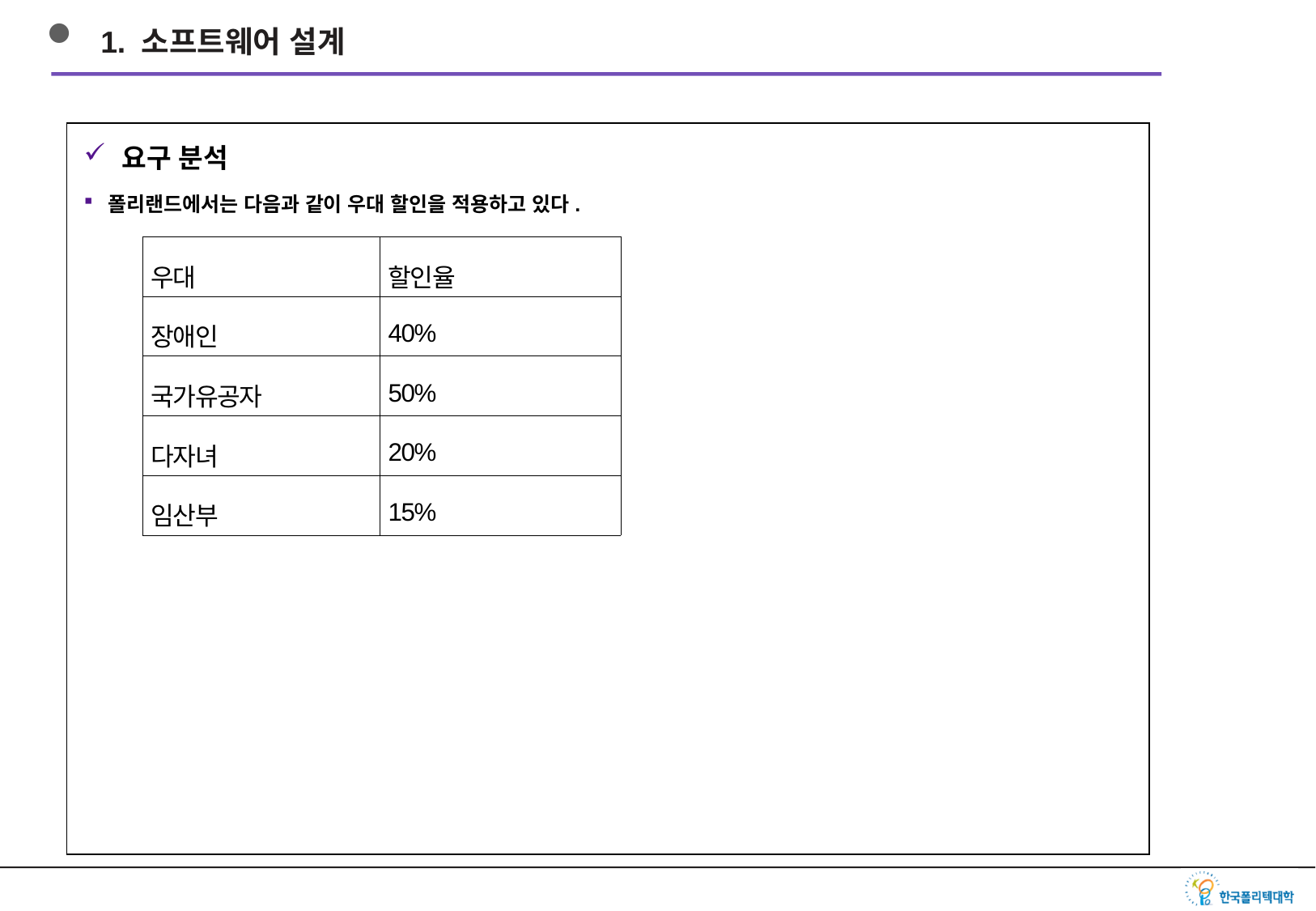

1. 소프트웨어 설계
요구 분석
폴리랜드에서는 다음과 같이 우대 할인을 적용하고 있다.

| 우대 | 할인율 |
| --- | --- |
| 장애인 | 40% |
| 국가유공자 | 50% |
| 다자녀 | 20% |
| 임산부 | 15% |